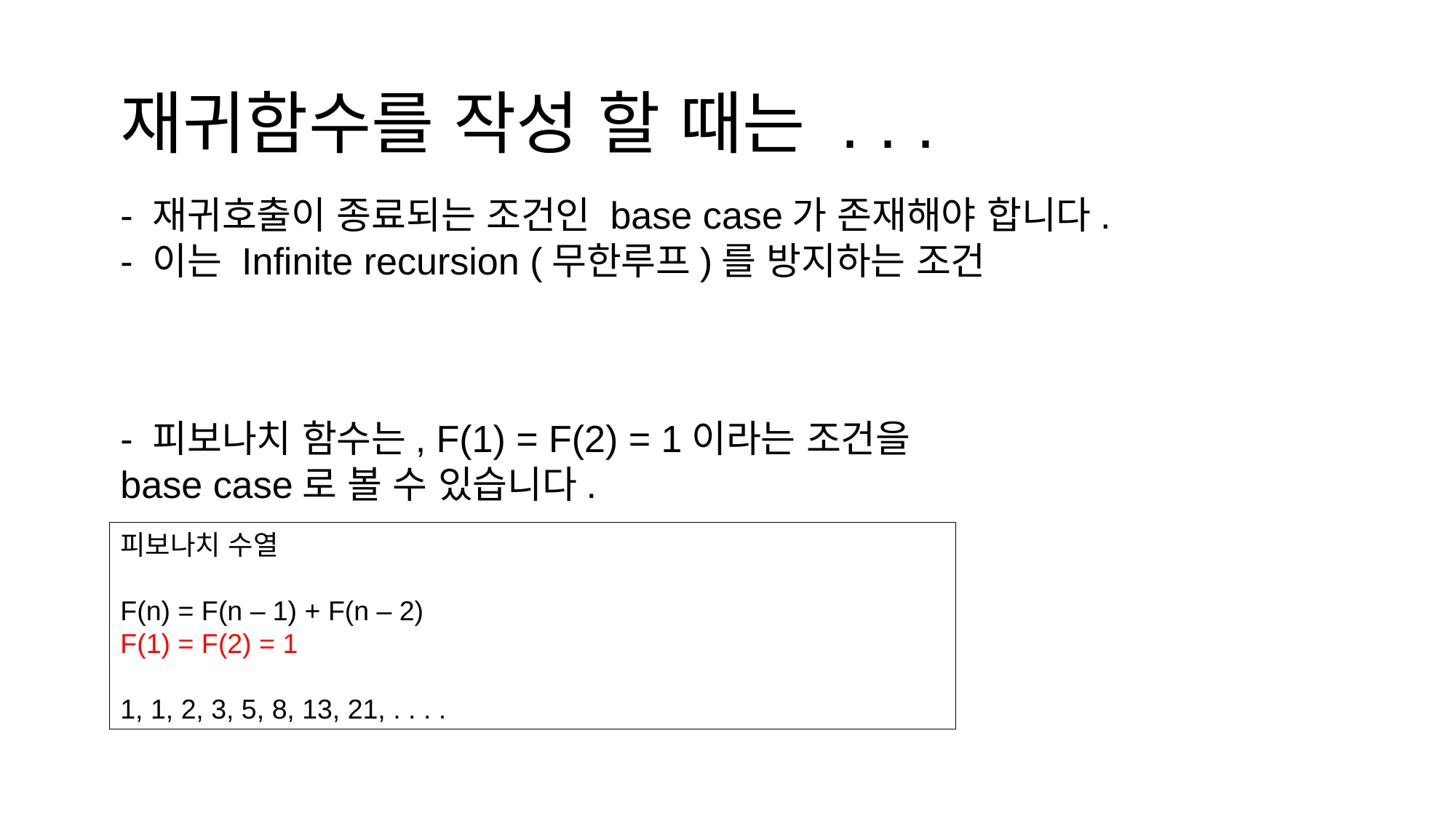

재귀함수를 작성 할 때는 . . .
- 재귀호출이 종료되는 조건인 base case가 존재해야 합니다.
- 이는 Infinite recursion (무한루프)를 방지하는 조건
- 피보나치 함수는, F(1) = F(2) = 1이라는 조건을
base case로 볼 수 있습니다.
피보나치 수열

F(n) = F(n – 1) + F(n – 2)
F(1) = F(2) = 1

1, 1, 2, 3, 5, 8, 13, 21, . . . .